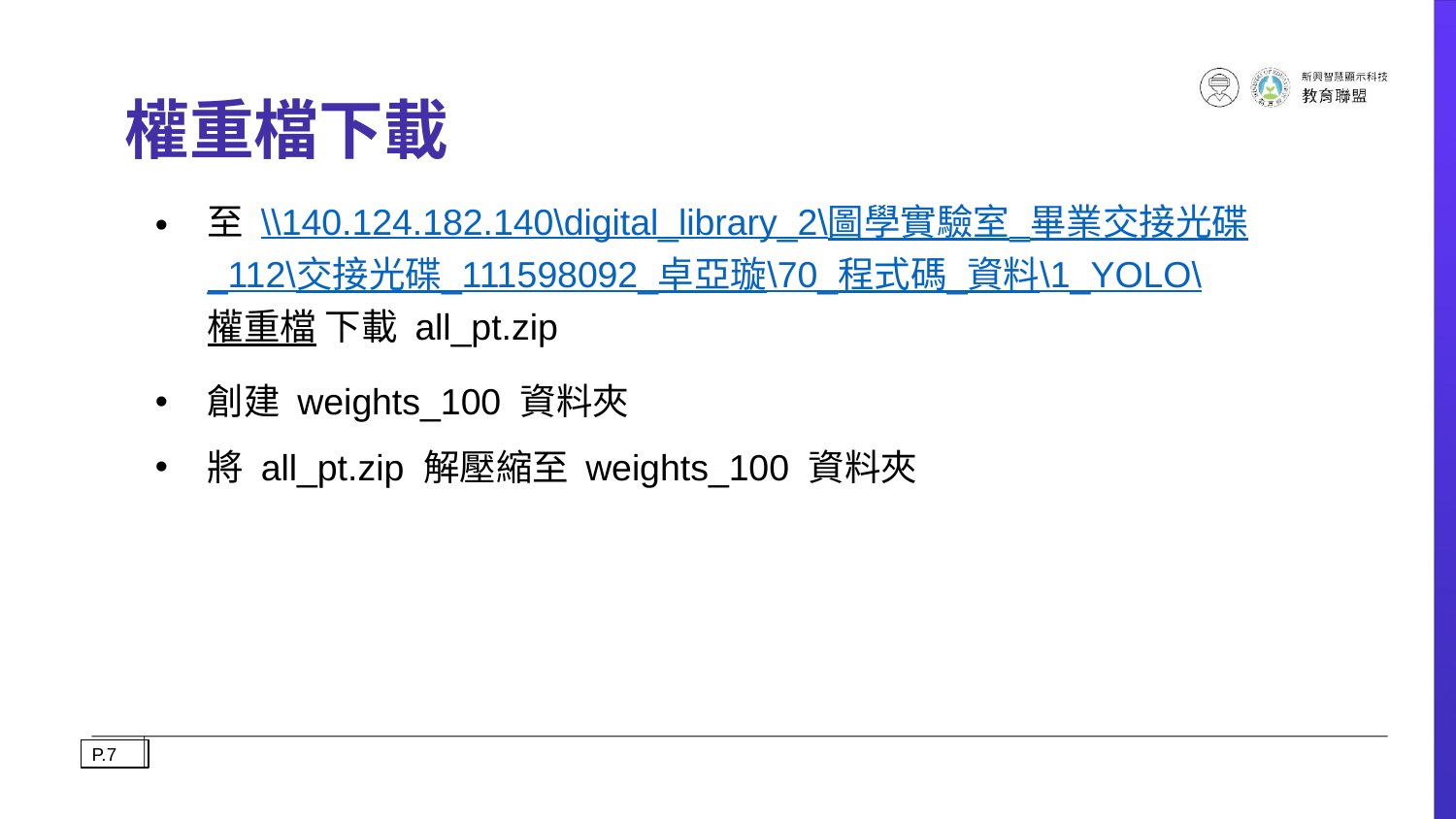

# 權重檔下載
至 \\140.124.182.140\digital_library_2\圖學實驗室_畢業交接光碟_112\交接光碟_111598092_卓亞璇\70_程式碼_資料\1_YOLO\權重檔 下載 all_pt.zip
創建 weights_100 資料夾
將 all_pt.zip 解壓縮至 weights_100 資料夾
P.7